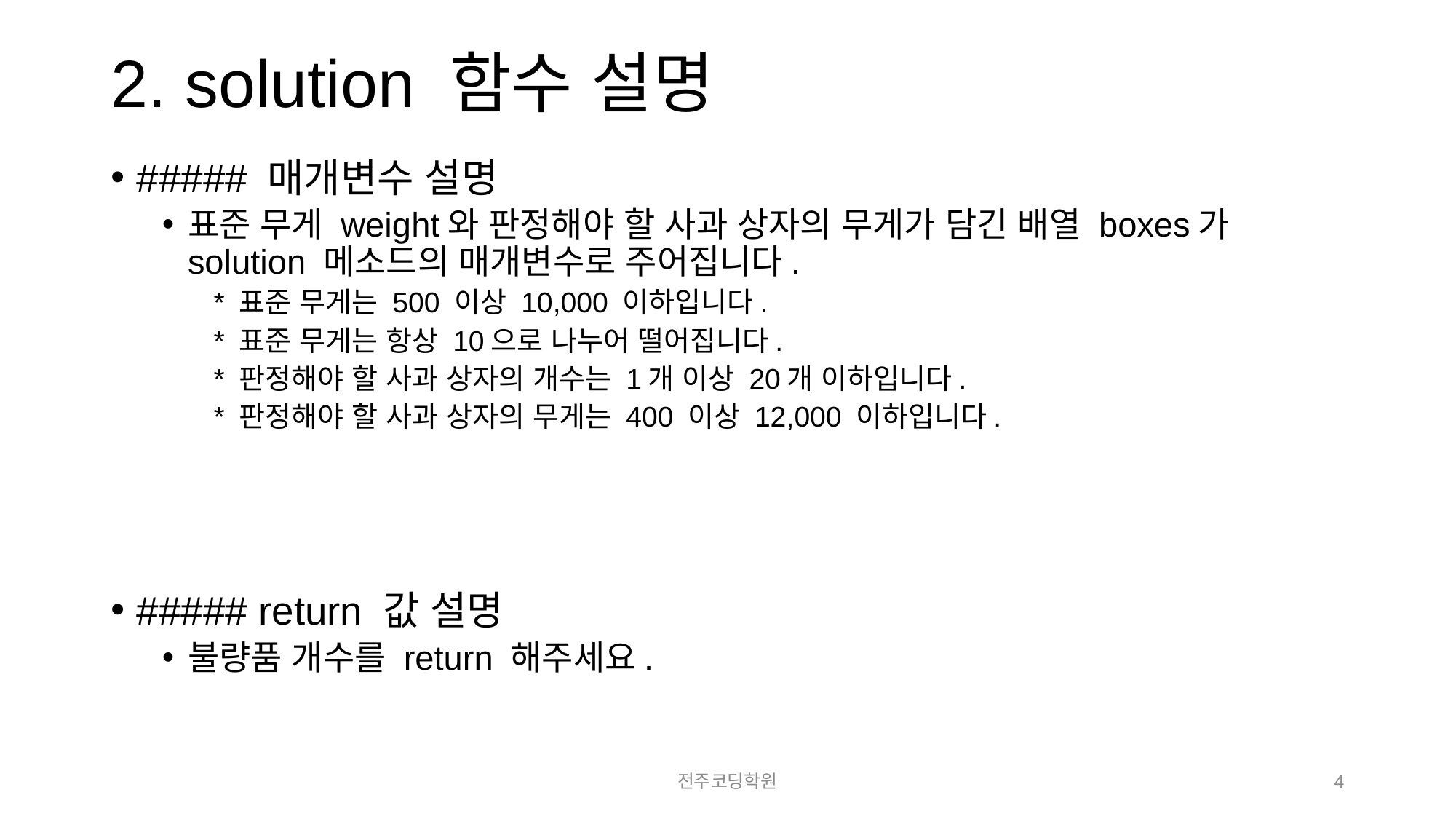

# 2. solution 함수 설명
##### 매개변수 설명
표준 무게 weight와 판정해야 할 사과 상자의 무게가 담긴 배열 boxes가 solution 메소드의 매개변수로 주어집니다.
* 표준 무게는 500 이상 10,000 이하입니다.
* 표준 무게는 항상 10으로 나누어 떨어집니다.
* 판정해야 할 사과 상자의 개수는 1개 이상 20개 이하입니다.
* 판정해야 할 사과 상자의 무게는 400 이상 12,000 이하입니다.

##### return 값 설명
불량품 개수를 return 해주세요.
전주코딩학원
4